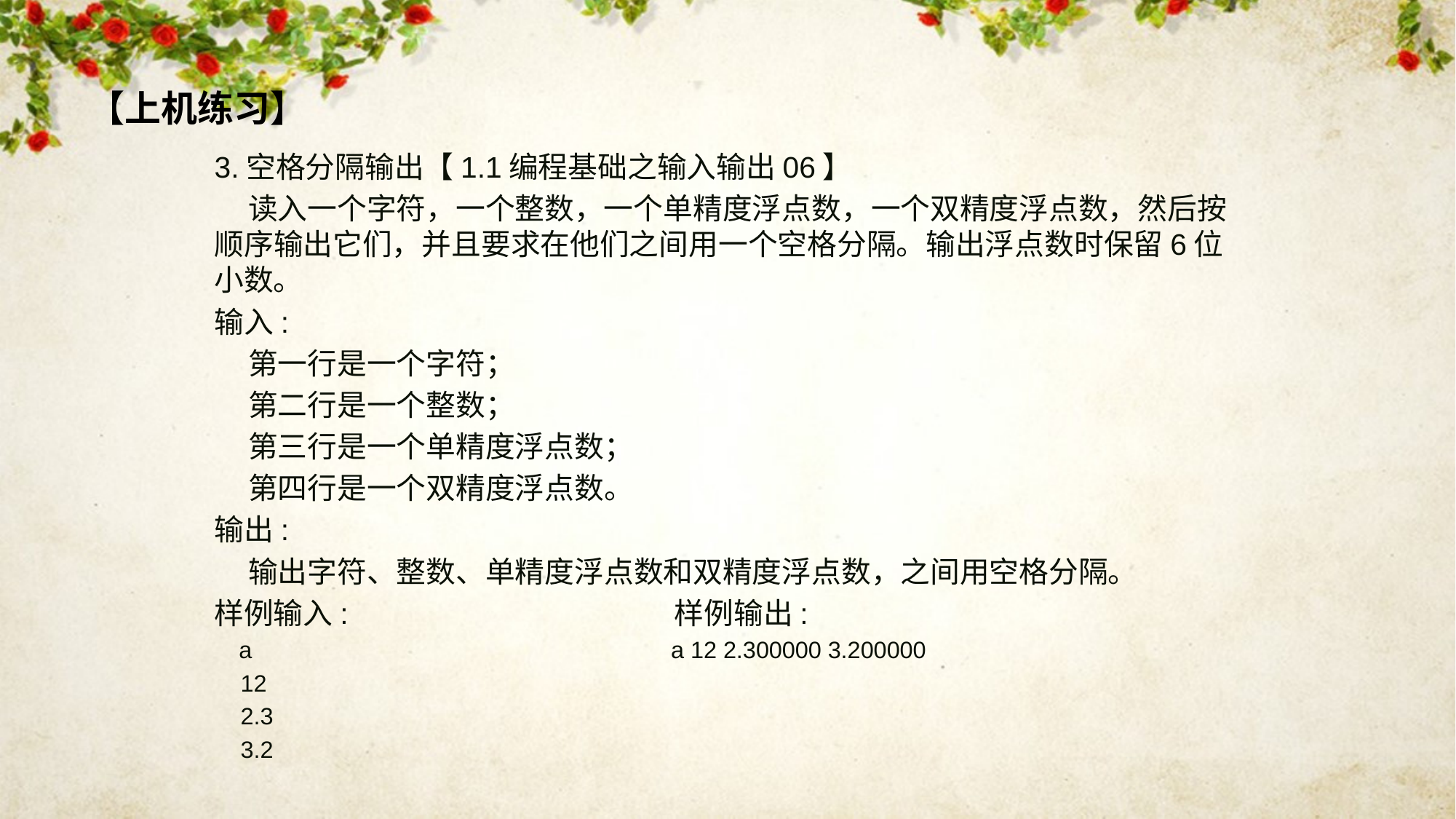

# 【上机练习】
3.空格分隔输出【1.1编程基础之输入输出06】
    读入一个字符，一个整数，一个单精度浮点数，一个双精度浮点数，然后按顺序输出它们，并且要求在他们之间用一个空格分隔。输出浮点数时保留6位小数。
输入:
    第一行是一个字符；
    第二行是一个整数；
    第三行是一个单精度浮点数；
    第四行是一个双精度浮点数。
输出:
    输出字符、整数、单精度浮点数和双精度浮点数，之间用空格分隔。
样例输入:                                       样例输出:
    a                                                                a 12 2.300000 3.200000
    12
    2.3
    3.2